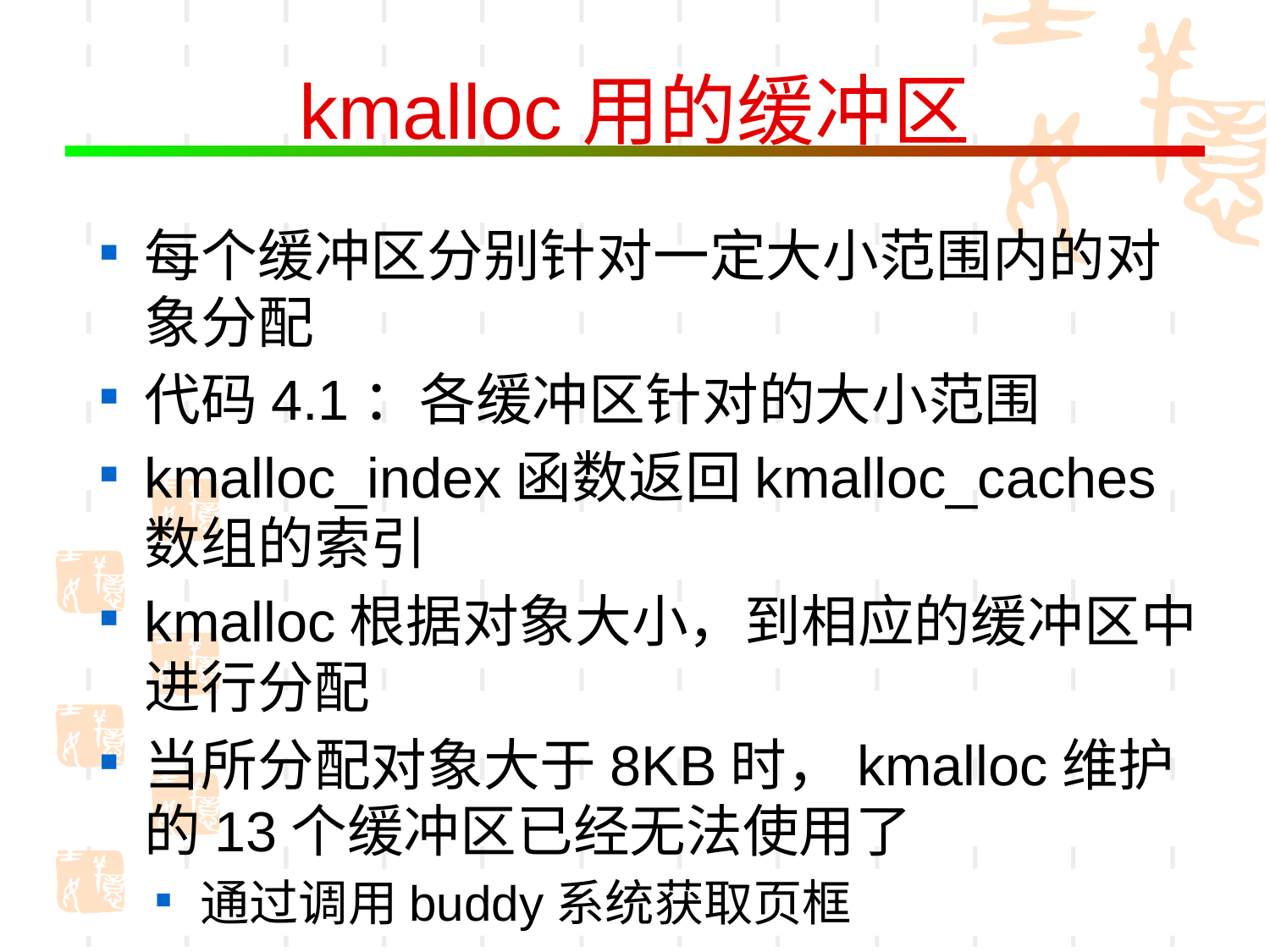

# kmalloc用的缓冲区
每个缓冲区分别针对一定大小范围内的对象分配
代码4.1：各缓冲区针对的大小范围
kmalloc_index函数返回kmalloc_caches数组的索引
kmalloc根据对象大小，到相应的缓冲区中进行分配
当所分配对象大于8KB时，kmalloc维护的13个缓冲区已经无法使用了
通过调用buddy系统获取页框